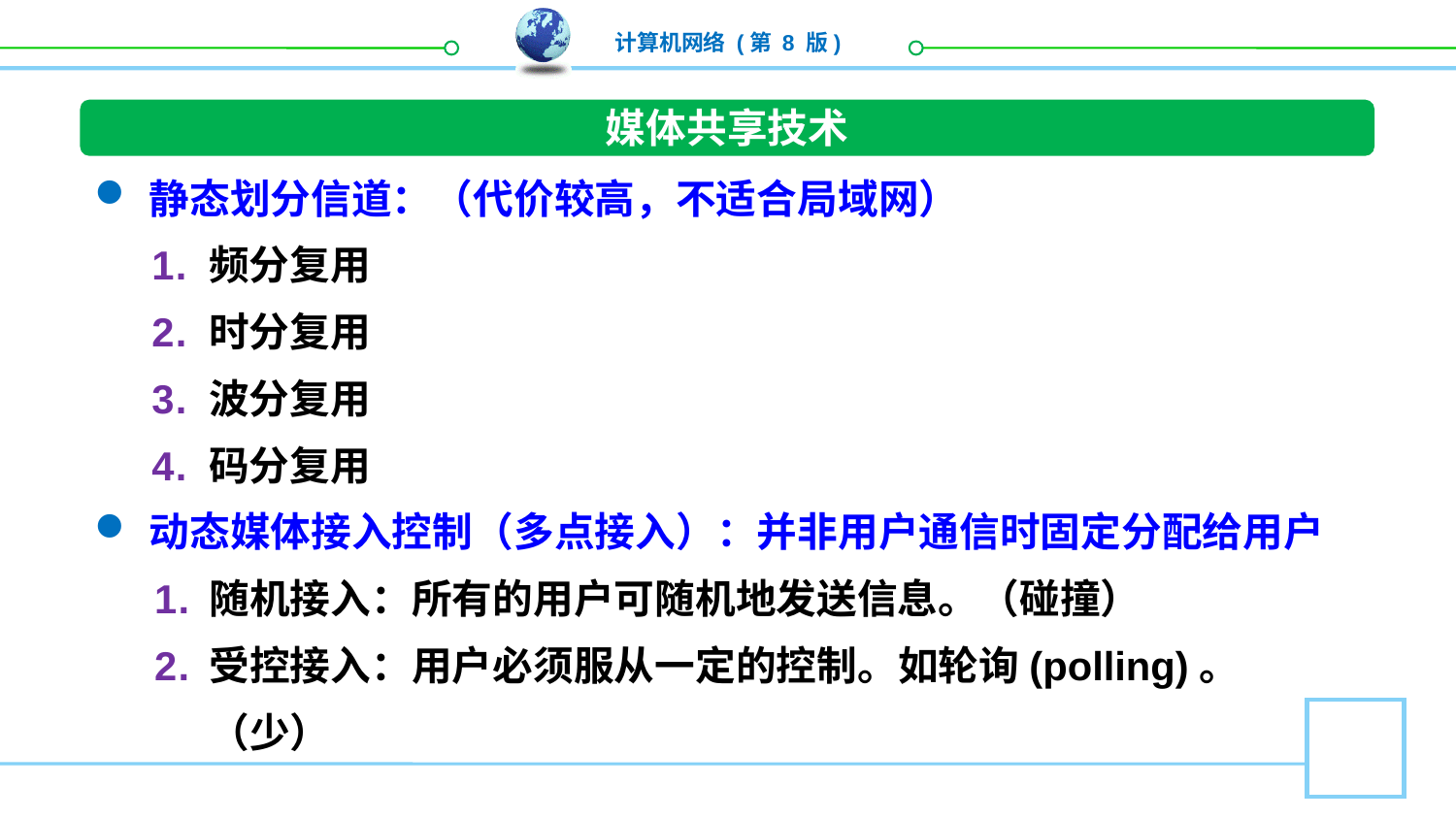

媒体共享技术

静态划分信道：（代价较高，不适合局域网）
频分复用
时分复用
波分复用
码分复用
动态媒体接入控制（多点接入）：并非用户通信时固定分配给用户
随机接入：所有的用户可随机地发送信息。（碰撞）
受控接入：用户必须服从一定的控制。如轮询(polling)。（少）